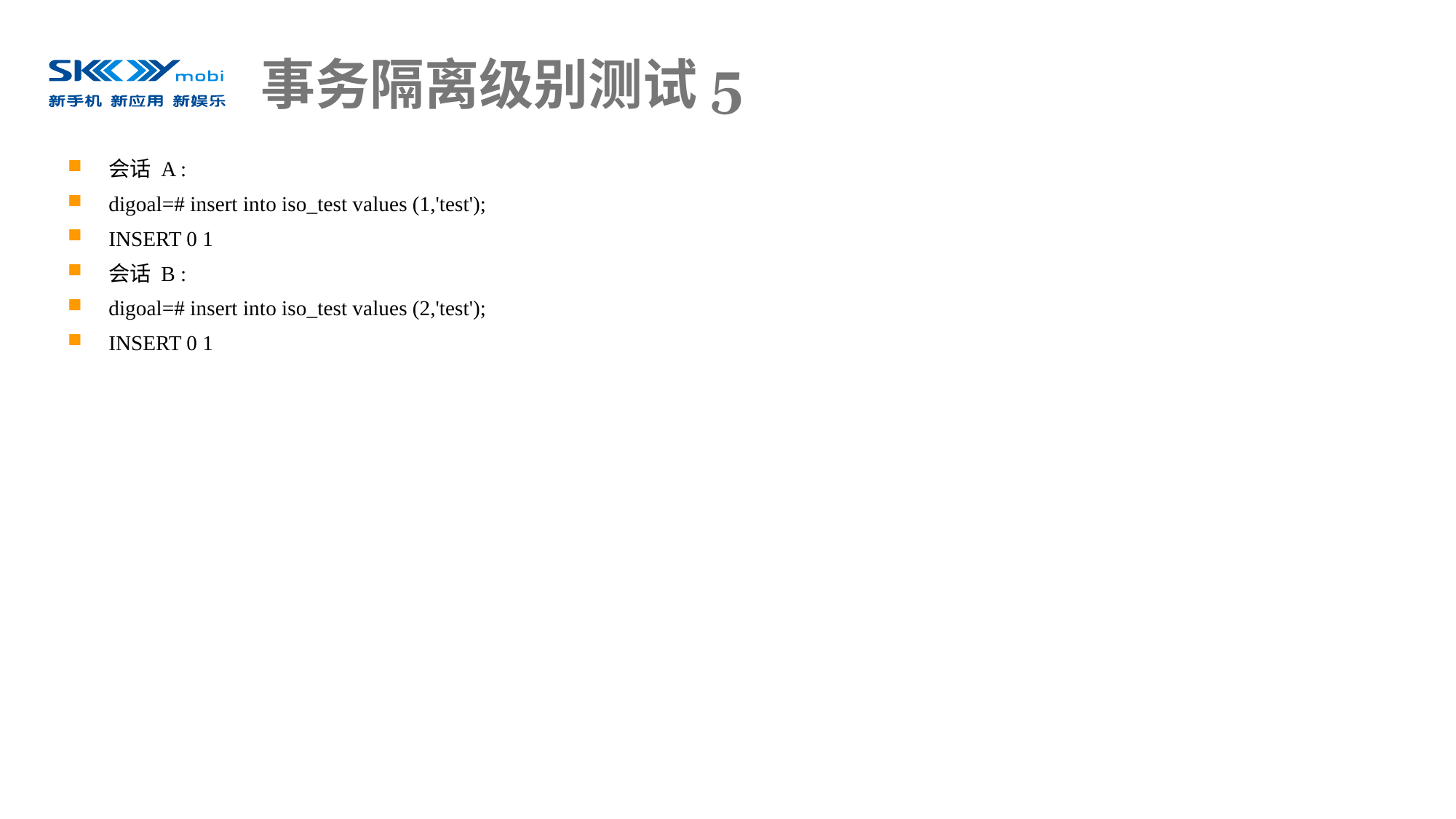

# 事务隔离级别测试5
会话 A :
digoal=# insert into iso_test values (1,'test');
INSERT 0 1
会话 B :
digoal=# insert into iso_test values (2,'test');
INSERT 0 1